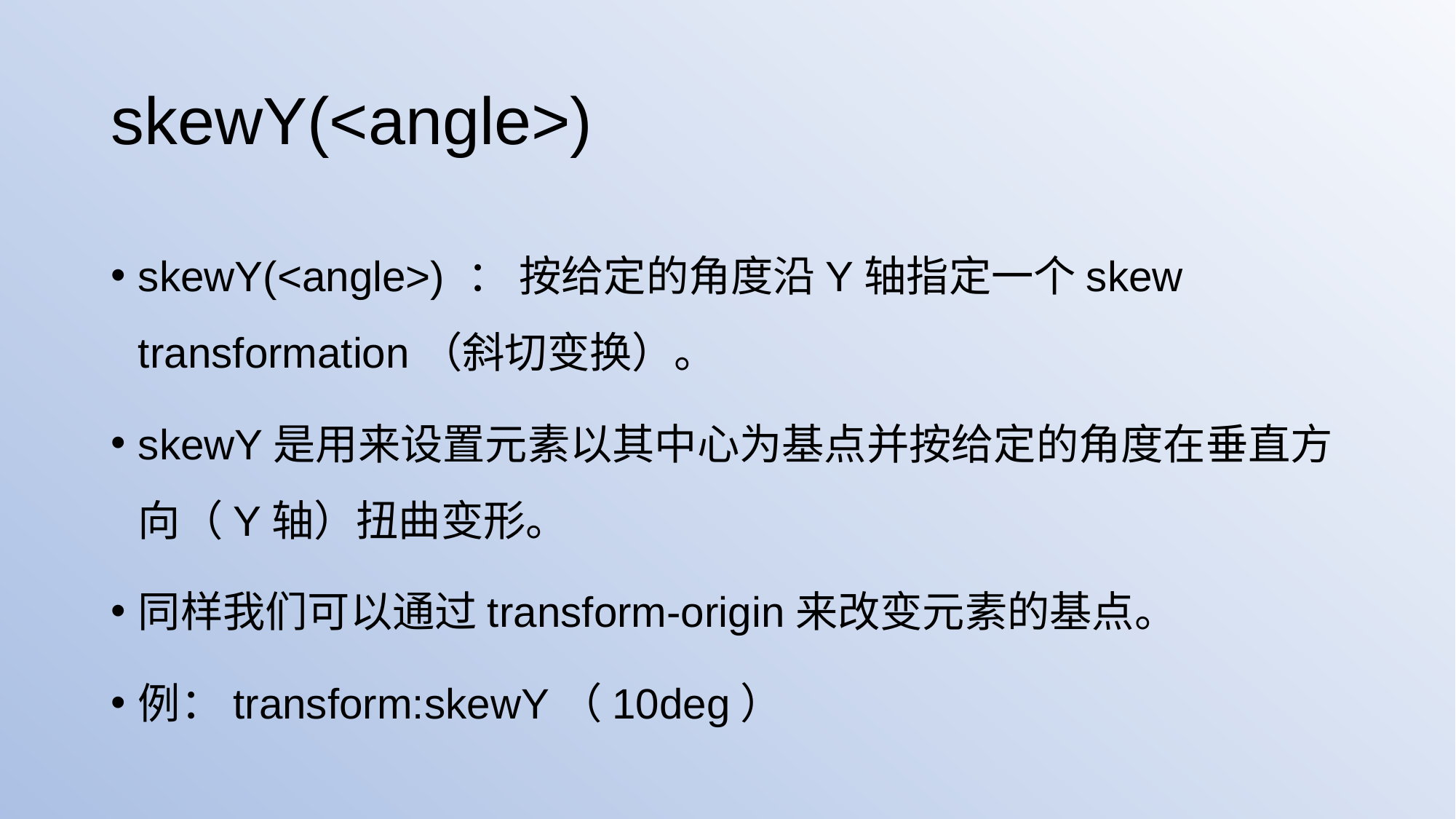

# skewY(<angle>)
skewY(<angle>) ： 按给定的角度沿Y轴指定一个skew transformation（斜切变换）。
skewY是用来设置元素以其中心为基点并按给定的角度在垂直方向（Y轴）扭曲变形。
同样我们可以通过transform-origin来改变元素的基点。
例：transform:skewY（10deg）